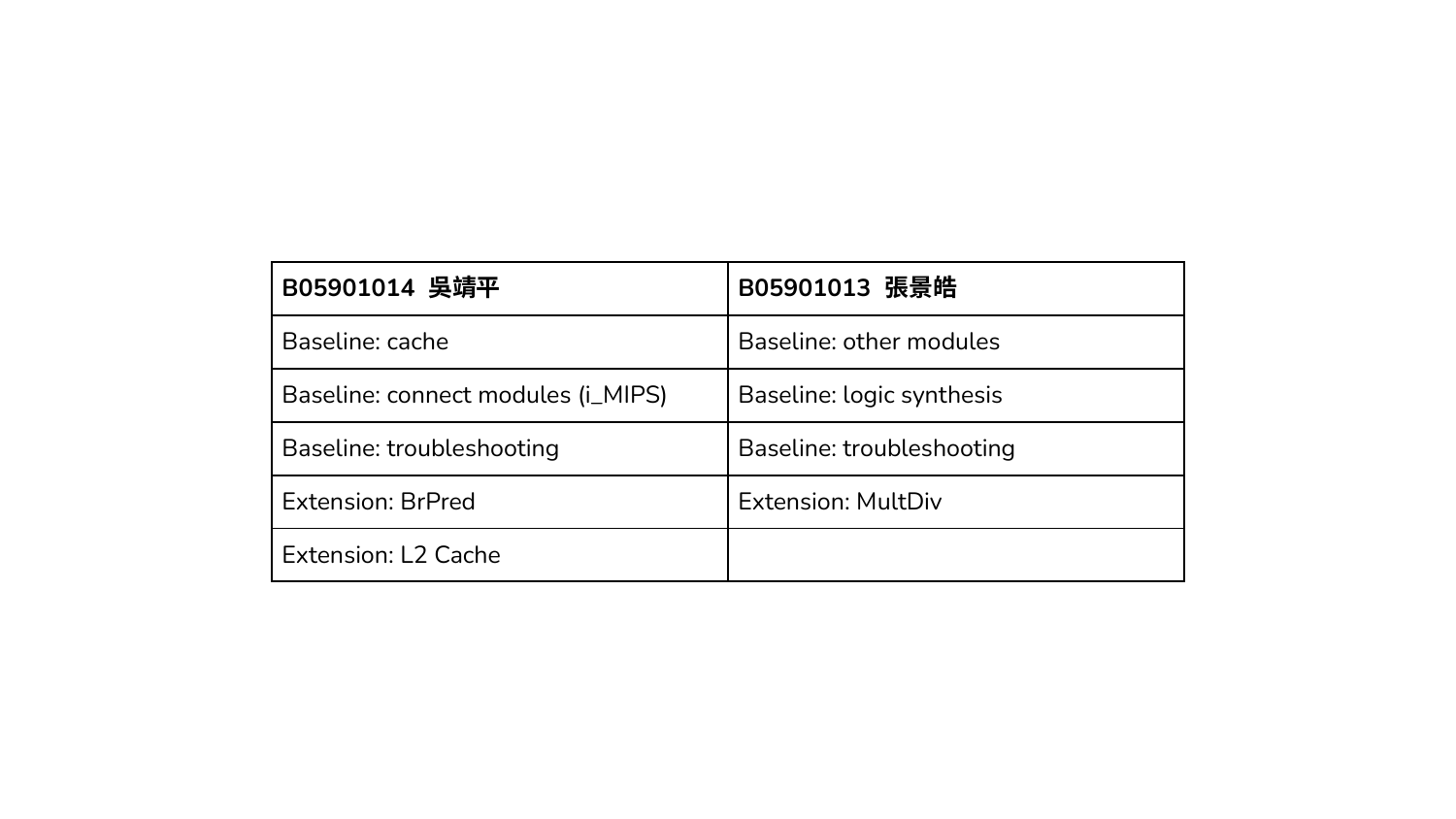

| B05901014 吳靖平 | B05901013 張景皓 |
| --- | --- |
| Baseline: cache | Baseline: other modules |
| Baseline: connect modules (i\_MIPS) | Baseline: logic synthesis |
| Baseline: troubleshooting | Baseline: troubleshooting |
| Extension: BrPred | Extension: MultDiv |
| Extension: L2 Cache |  |